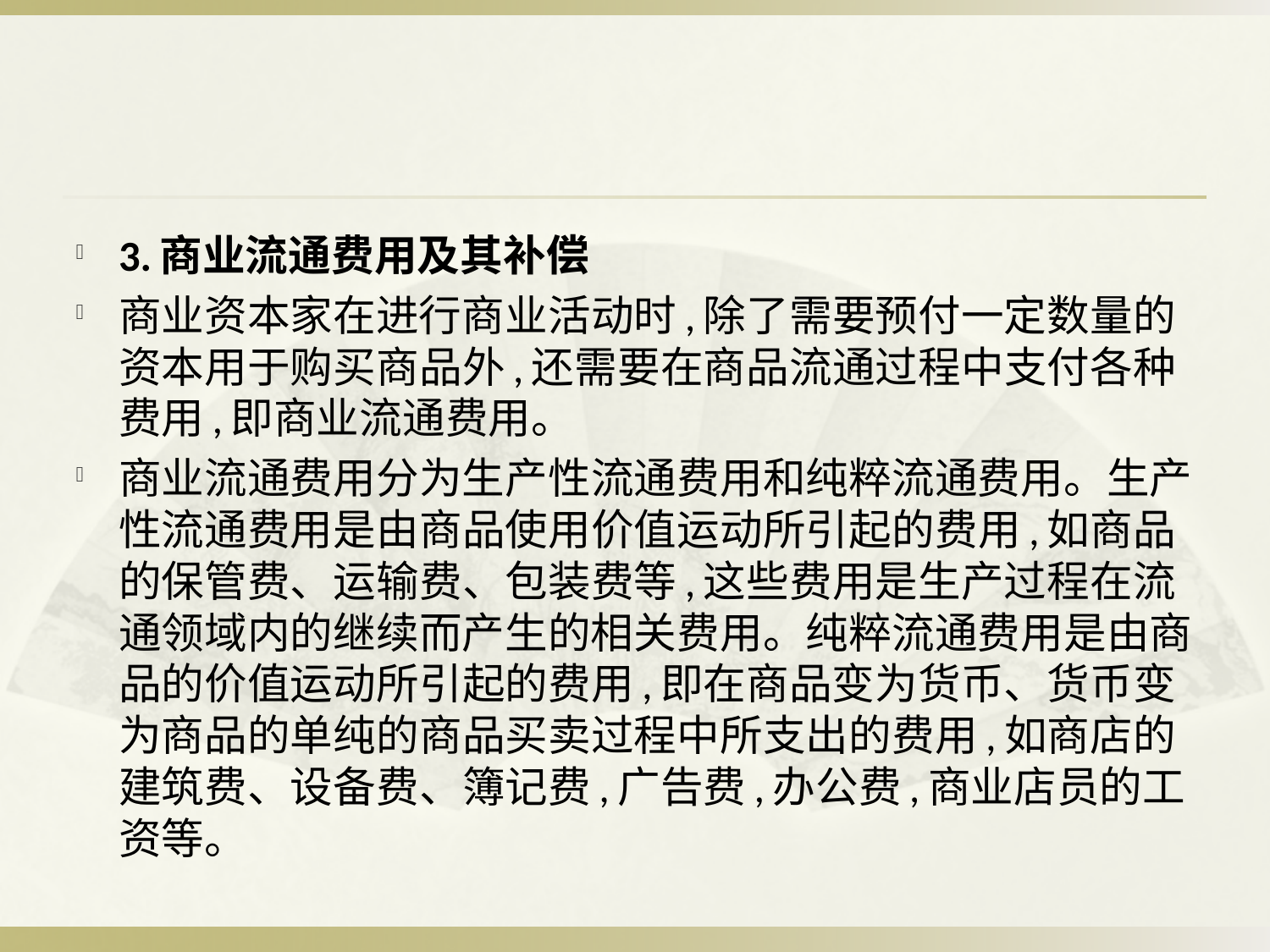

#
3.商业流通费用及其补偿
商业资本家在进行商业活动时,除了需要预付一定数量的资本用于购买商品外,还需要在商品流通过程中支付各种费用,即商业流通费用。
商业流通费用分为生产性流通费用和纯粹流通费用。生产性流通费用是由商品使用价值运动所引起的费用,如商品的保管费、运输费、包装费等,这些费用是生产过程在流通领域内的继续而产生的相关费用。纯粹流通费用是由商品的价值运动所引起的费用,即在商品变为货币、货币变为商品的单纯的商品买卖过程中所支出的费用,如商店的建筑费、设备费、簿记费,广告费,办公费,商业店员的工资等。